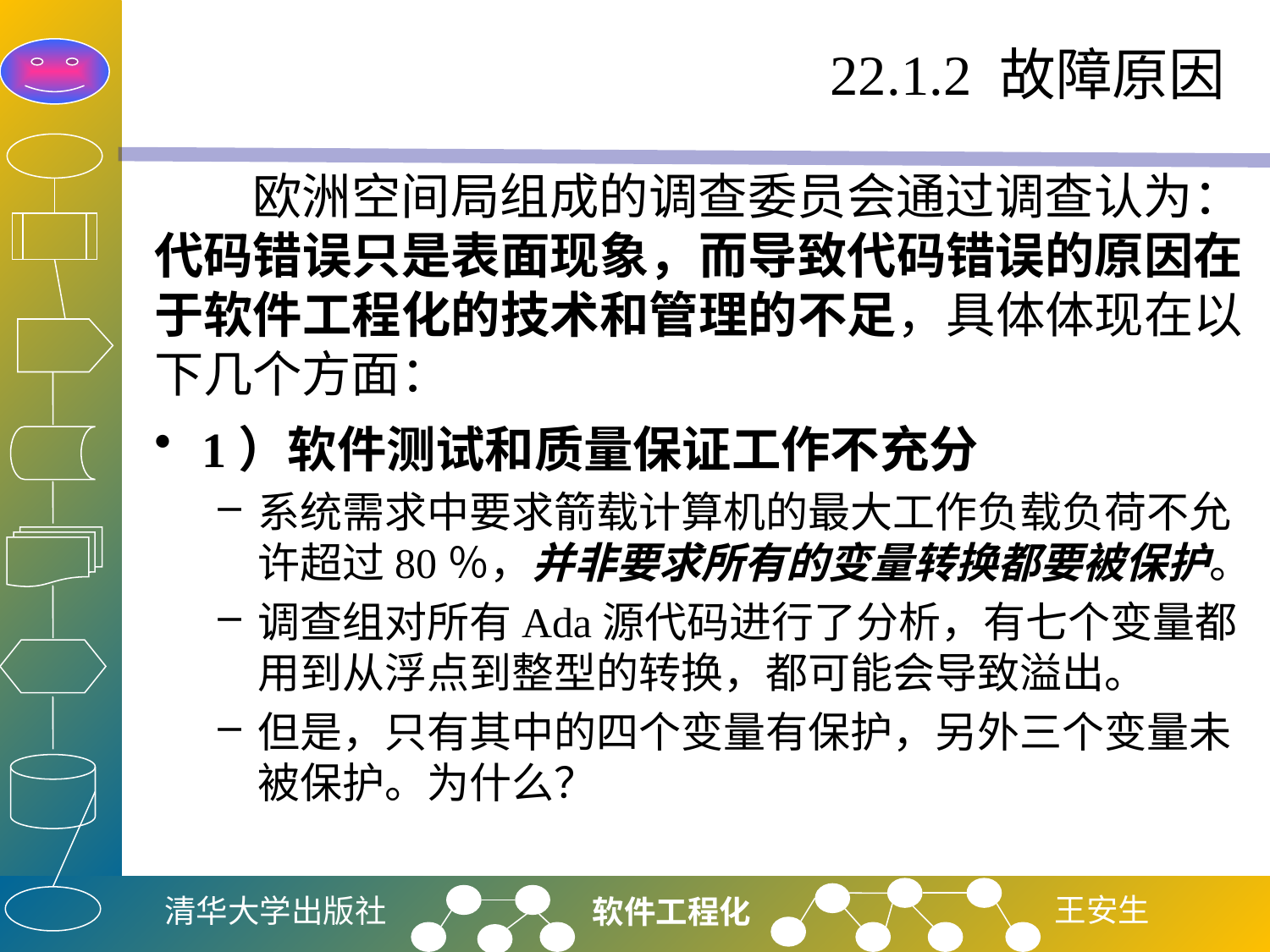

# 22.1.2 故障原因
         欧洲空间局组成的调查委员会通过调查认为：代码错误只是表面现象，而导致代码错误的原因在于软件工程化的技术和管理的不足，具体体现在以下几个方面：
1）软件测试和质量保证工作不充分
系统需求中要求箭载计算机的最大工作负载负荷不允许超过80％，并非要求所有的变量转换都要被保护。
调查组对所有Ada源代码进行了分析，有七个变量都用到从浮点到整型的转换，都可能会导致溢出。
但是，只有其中的四个变量有保护，另外三个变量未被保护。为什么？